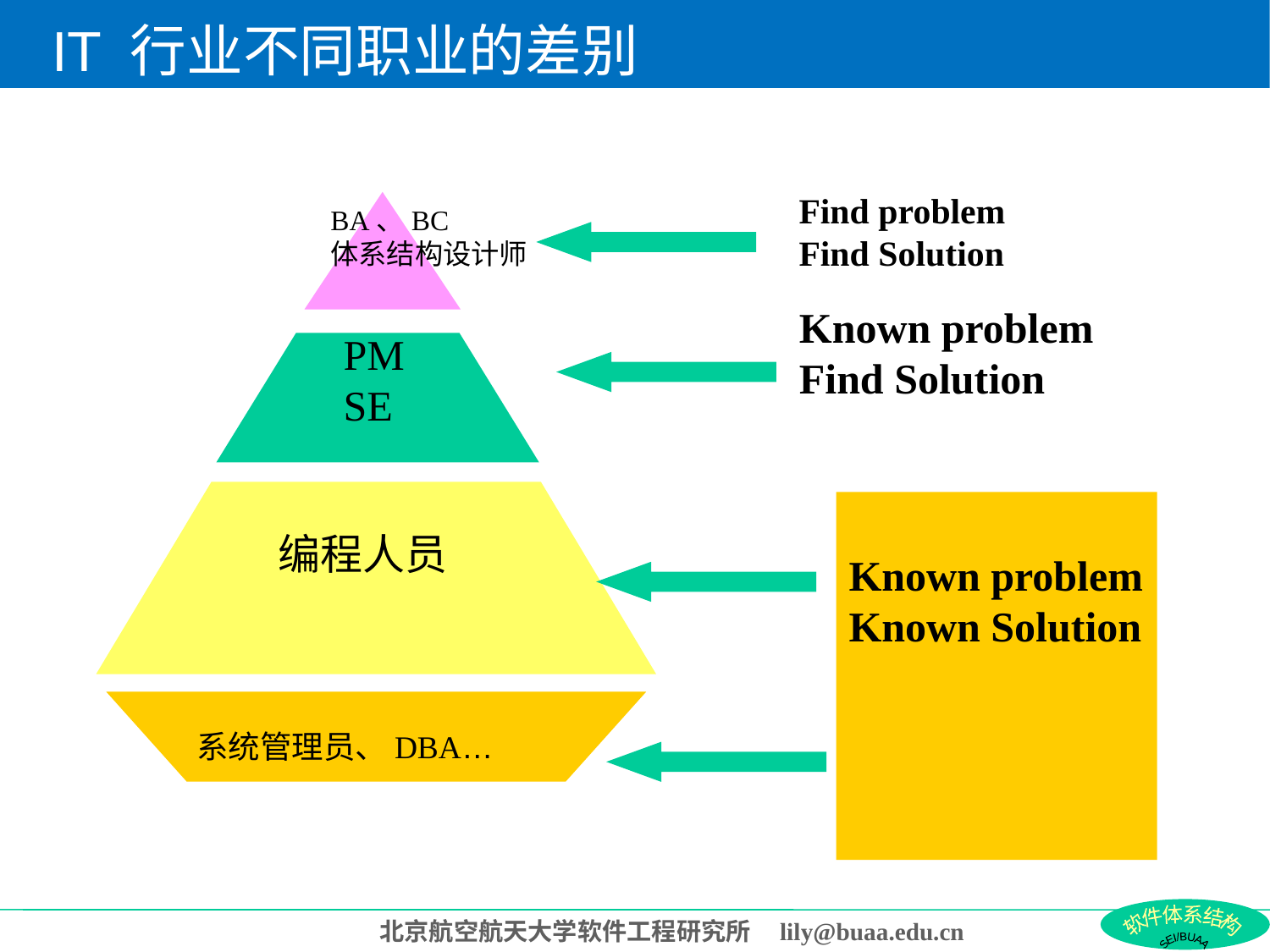

IT 行业不同职业的差别
Find problem
Find Solution

BA、BC
体系结构设计师

Known problem
Find Solution
PM
SE

Known problem
Known Solution

编程人员

系统管理员、DBA…

北京航空航天大学软件工程研究所    lily@buaa.edu.cn